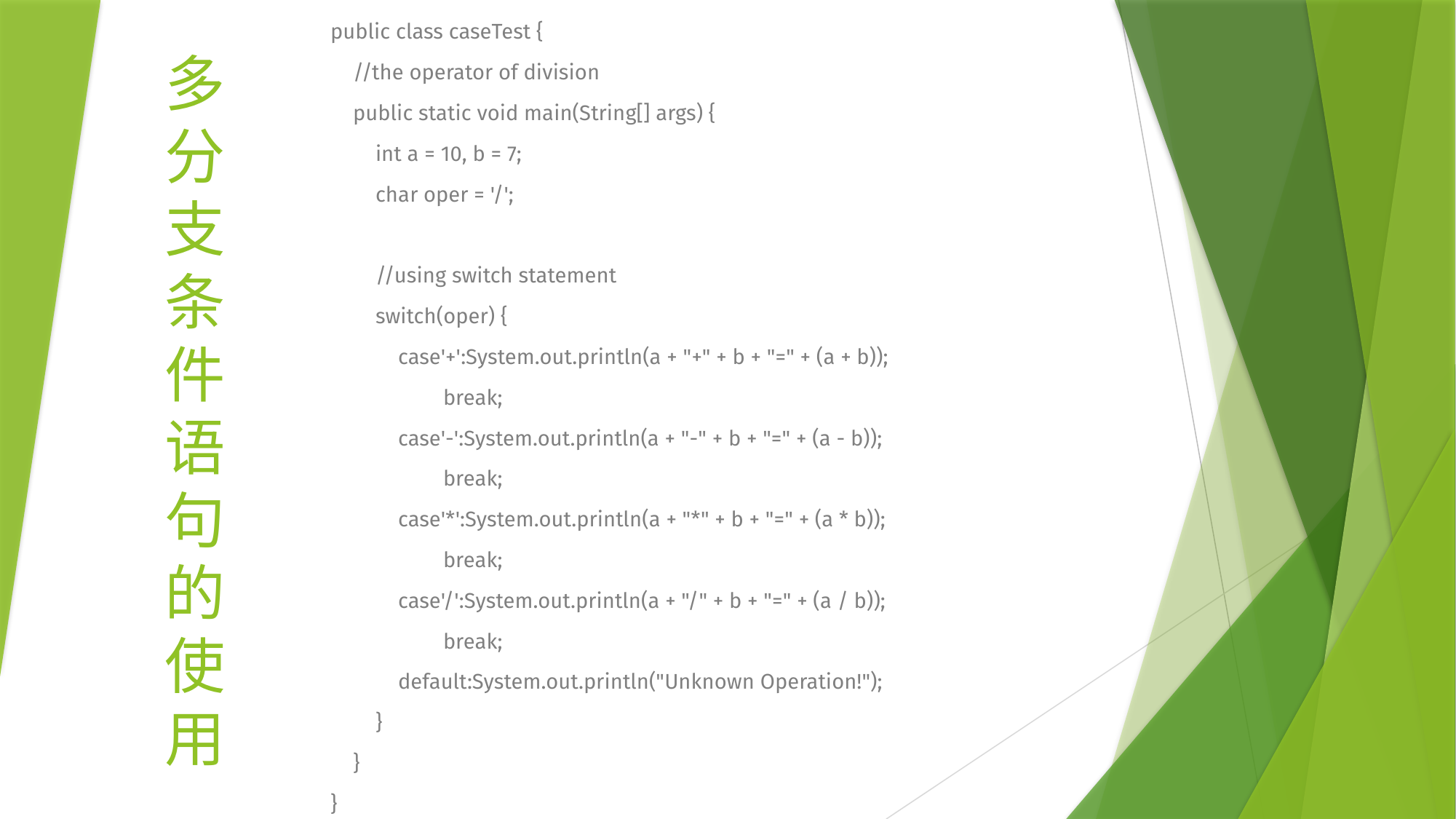

# 多分支条件语句的使用
public class caseTest {
    //the operator of division
    public static void main(String[] args) {
        int a = 10, b = 7;
        char oper = '/';

        //using switch statement
        switch(oper) {
            case'+':System.out.println(a + "+" + b + "=" + (a + b));
                    break;
            case'-':System.out.println(a + "-" + b + "=" + (a - b));
                    break;
            case'*':System.out.println(a + "*" + b + "=" + (a * b));
                    break;
            case'/':System.out.println(a + "/" + b + "=" + (a / b));
                    break;
            default:System.out.println("Unknown Operation!");
        }
    }
}